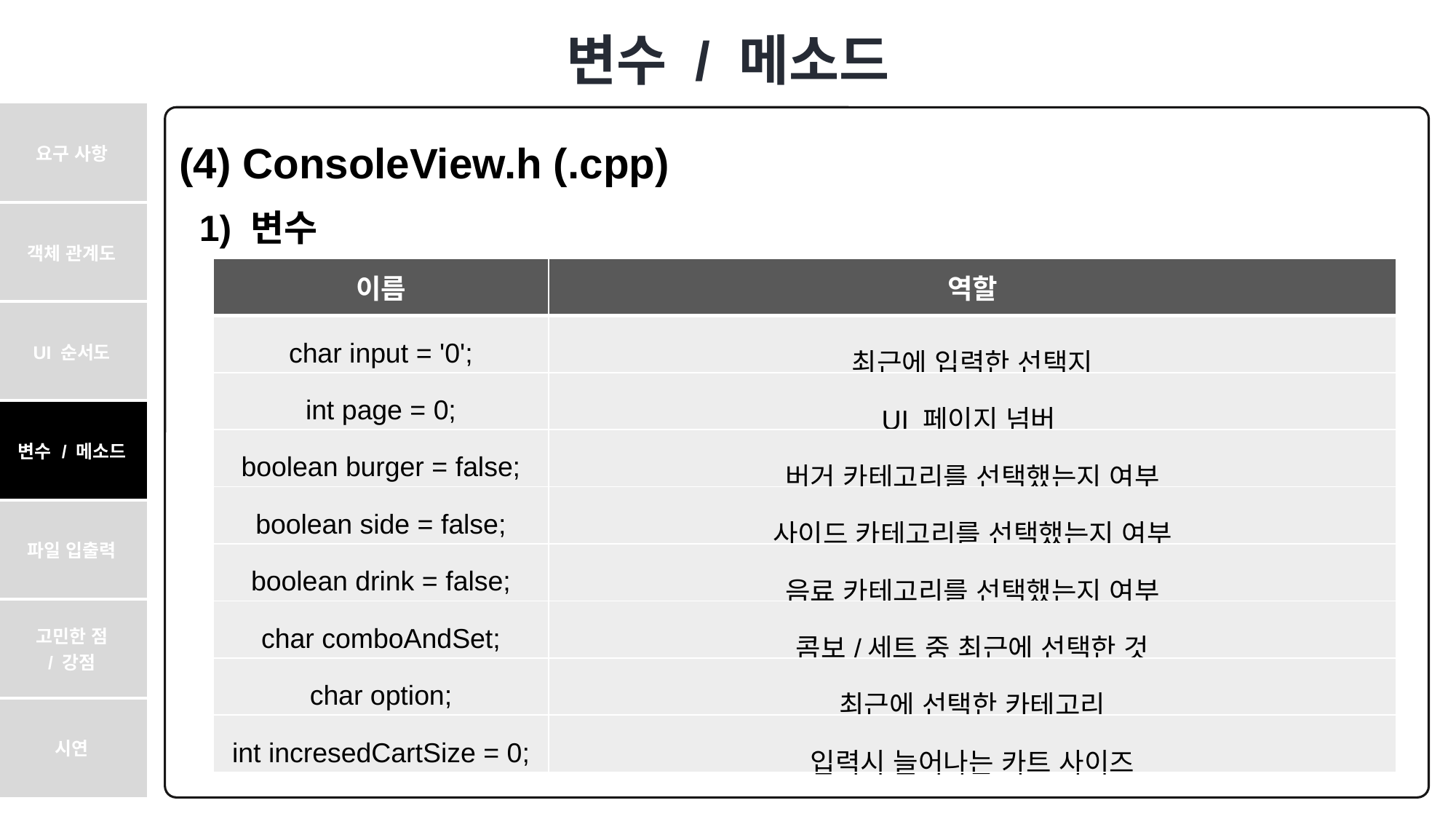

변수 / 메소드
| 요구 사항 |
| --- |
| 객체 관계도 |
| UI 순서도 |
| 변수 / 메소드 |
| 파일 입출력 |
| 고민한 점 / 강점 |
| 시연 |
(4) ConsoleView.h (.cpp)
  1) 변수
| 이름 | 역할 |
| --- | --- |
| char input = '0'; | 최근에 입력한 선택지 |
| int page = 0; | UI 페이지 넘버 |
| boolean burger = false; | 버거 카테고리를 선택했는지 여부 |
| boolean side = false; | 사이드 카테고리를 선택했는지 여부 |
| boolean drink = false; | 음료 카테고리를 선택했는지 여부 |
| char comboAndSet; | 콤보/세트 중 최근에 선택한 것 |
| char option; | 최근에 선택한 카테고리 |
| int incresedCartSize = 0; | 입력시 늘어나는 카트 사이즈 |